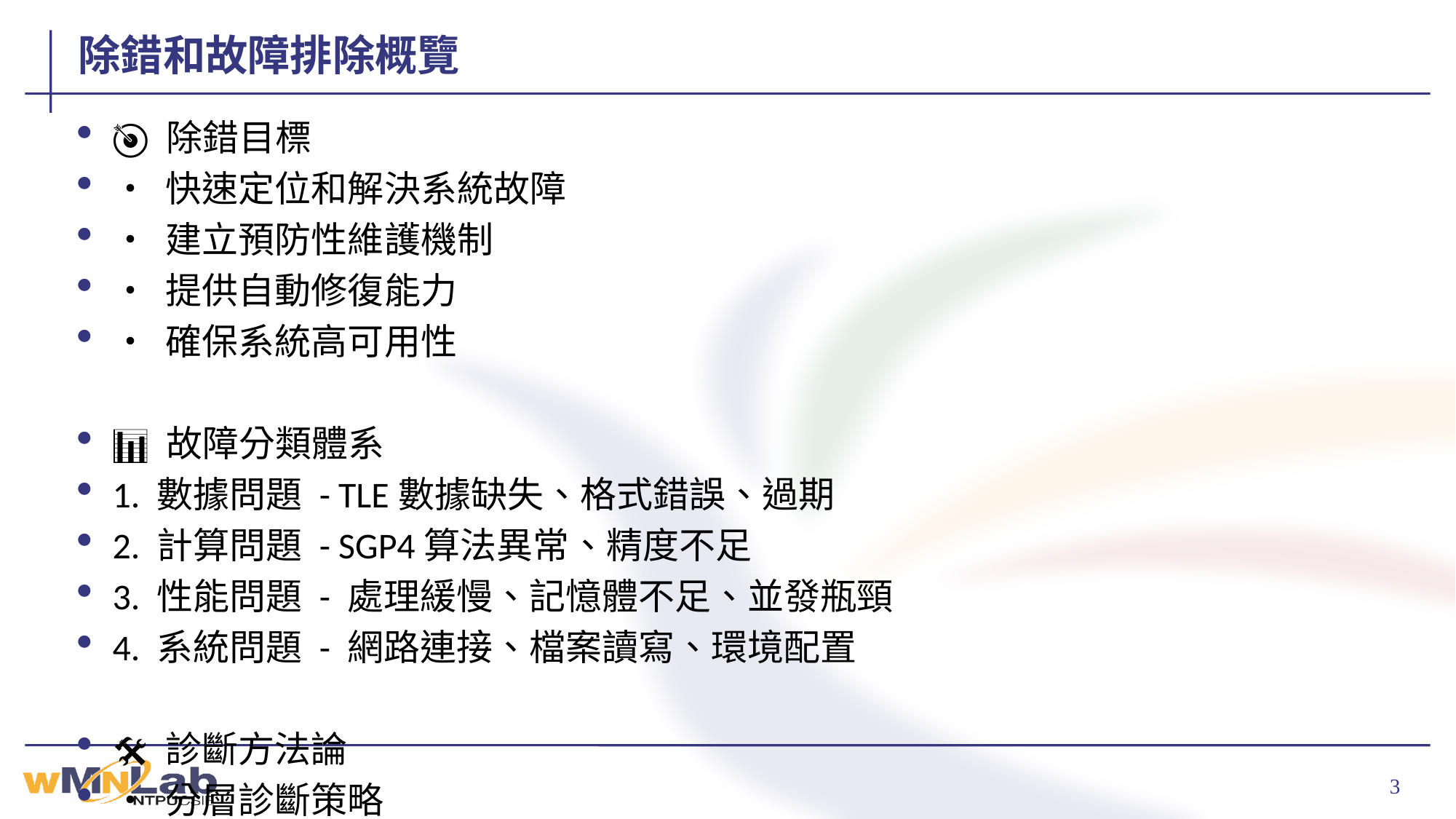

# 除錯和故障排除概覽
🎯 除錯目標
• 快速定位和解決系統故障
• 建立預防性維護機制
• 提供自動修復能力
• 確保系統高可用性

📊 故障分類體系
1. 數據問題 - TLE數據缺失、格式錯誤、過期
2. 計算問題 - SGP4算法異常、精度不足
3. 性能問題 - 處理緩慢、記憶體不足、並發瓶頸
4. 系統問題 - 網路連接、檔案讀寫、環境配置

🛠️ 診斷方法論
• 分層診斷策略
• 日誌分析與模式識別
• 性能剖析與瓶頸定位
• 自動化故障檢測